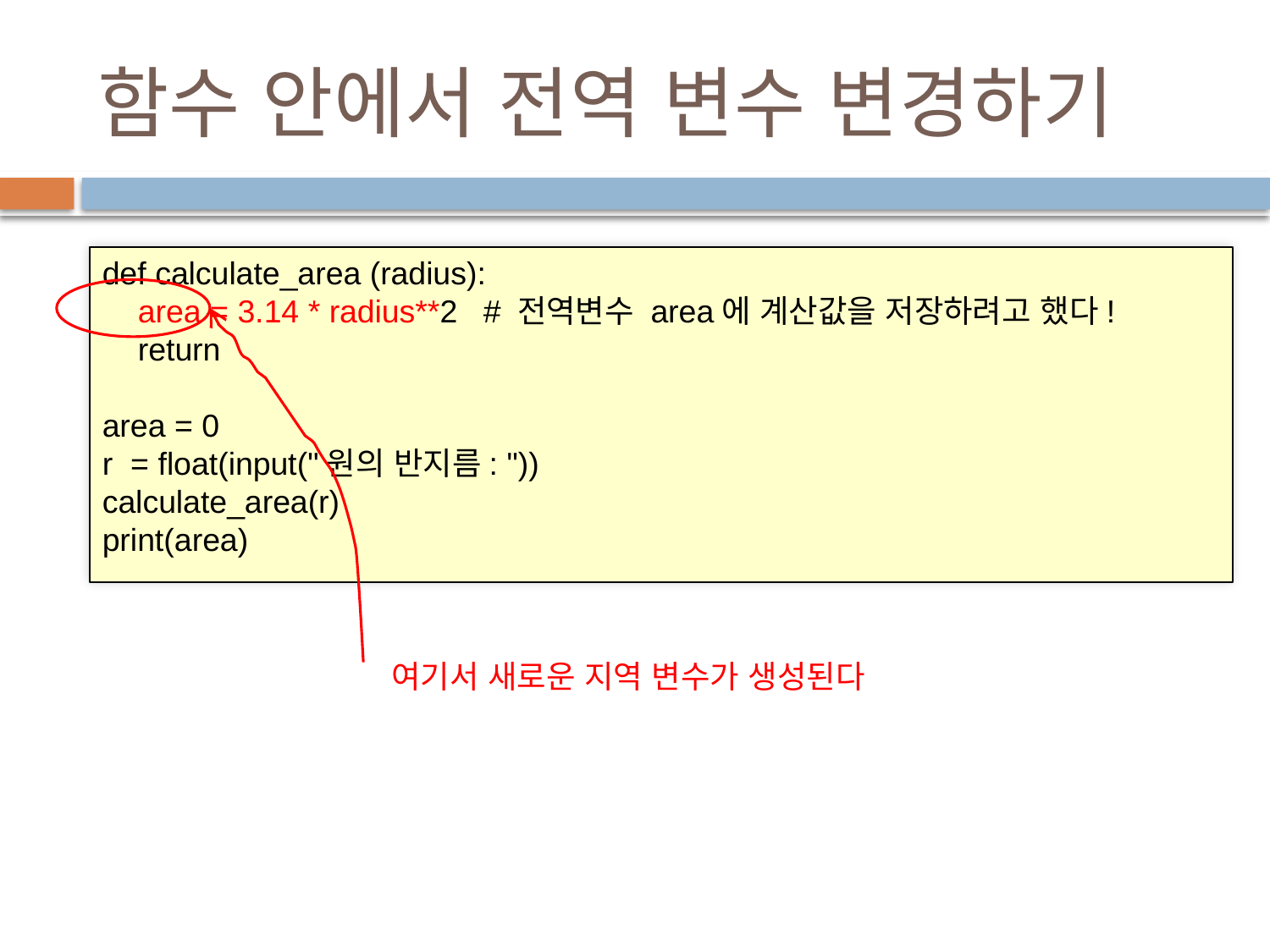

# 함수 안에서 전역 변수 변경하기
def calculate_area (radius):
    area = 3.14 * radius**2	# 전역변수 area에 계산값을 저장하려고 했다!
    return

area = 0
r  = float(input("원의 반지름: "))
calculate_area(r)
print(area)

여기서 새로운 지역 변수가 생성된다